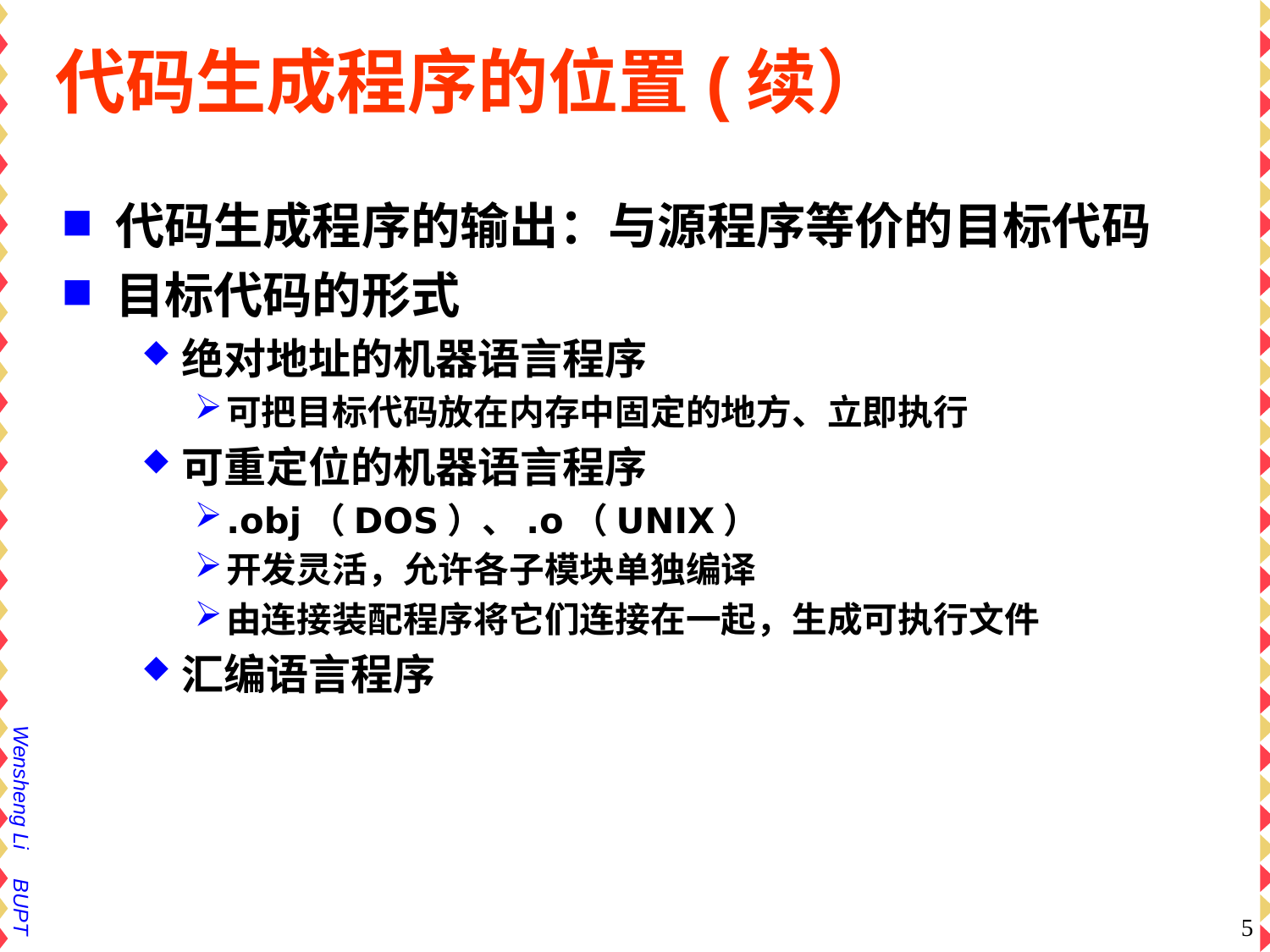

# 代码生成程序的位置(续）
代码生成程序的输出：与源程序等价的目标代码
目标代码的形式
绝对地址的机器语言程序
可把目标代码放在内存中固定的地方、立即执行
可重定位的机器语言程序
.obj（DOS）、.o（UNIX）
开发灵活，允许各子模块单独编译
由连接装配程序将它们连接在一起，生成可执行文件
汇编语言程序

5